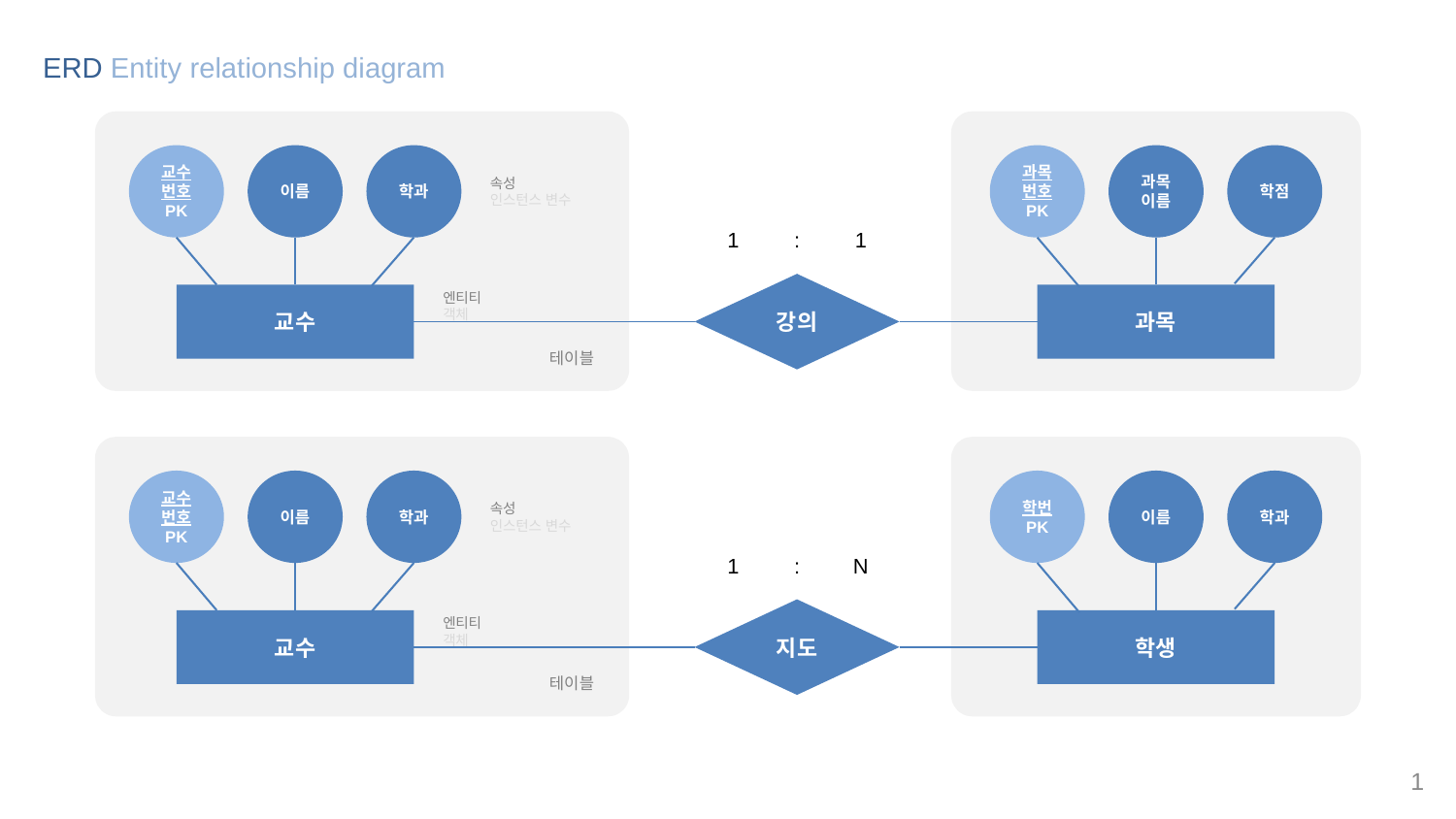

ERD Entity relationship diagram

교수
번호
PK
이름
학과
과목
번호
PK
과목
이름
학점
속성
인스턴스 변수
1
:
1
강의
엔티티
객체
교수
과목
테이블

교수
번호
PK
이름
학과
학번
PK
이름
학과
속성
인스턴스 변수
1
:
N
지도
엔티티
객체
교수
학생
테이블
1